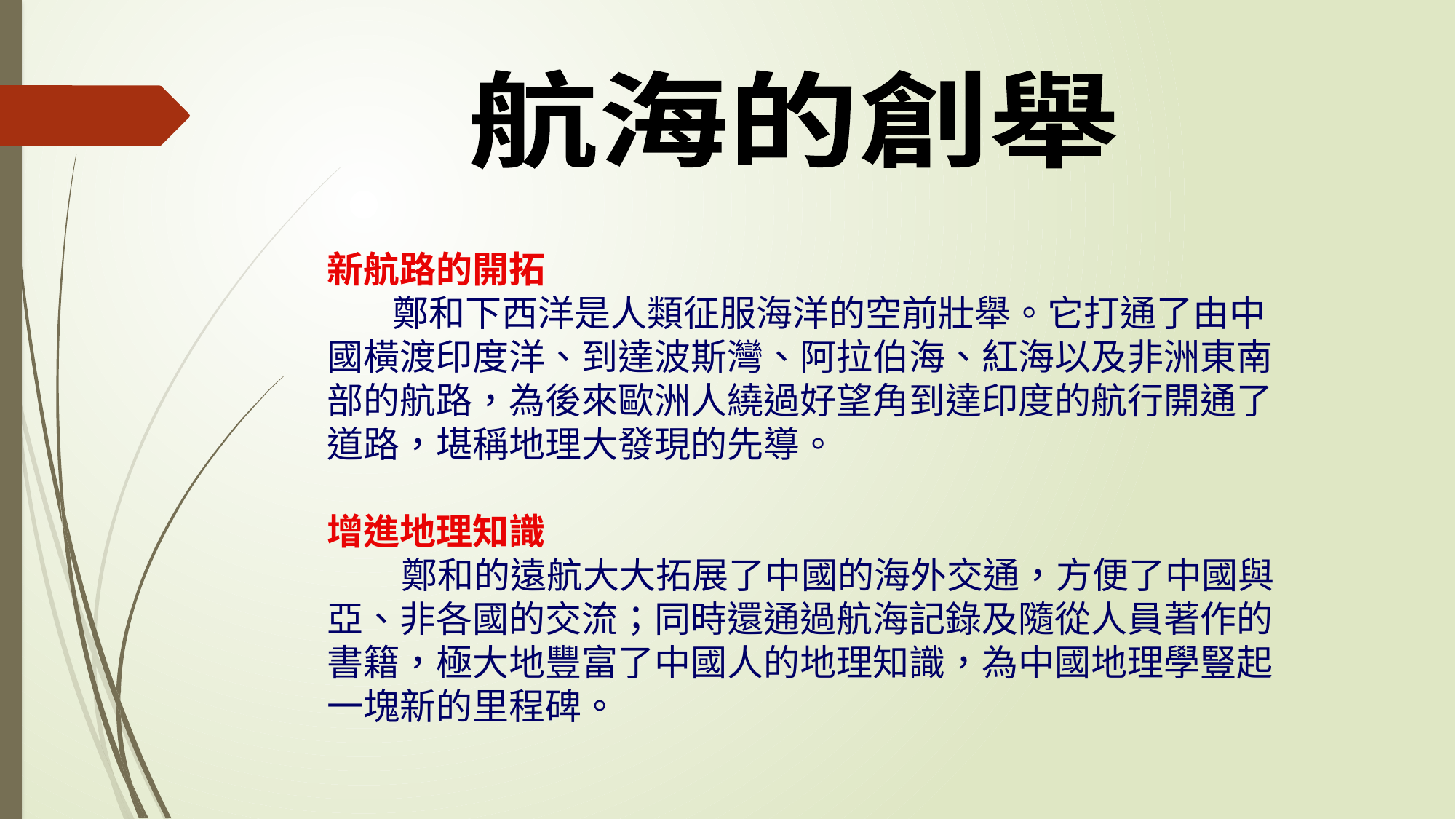

航海的創舉

新航路的開拓
        鄭和下西洋是人類征服海洋的空前壯舉。它打通了由中國橫渡印度洋、到達波斯灣、阿拉伯海、紅海以及非洲東南部的航路，為後來歐洲人繞過好望角到達印度的航行開通了道路，堪稱地理大發現的先導。

增進地理知識
        鄭和的遠航大大拓展了中國的海外交通，方便了中國與亞、非各國的交流；同時還通過航海記錄及隨從人員著作的書籍，極大地豐富了中國人的地理知識，為中國地理學豎起一塊新的里程碑。